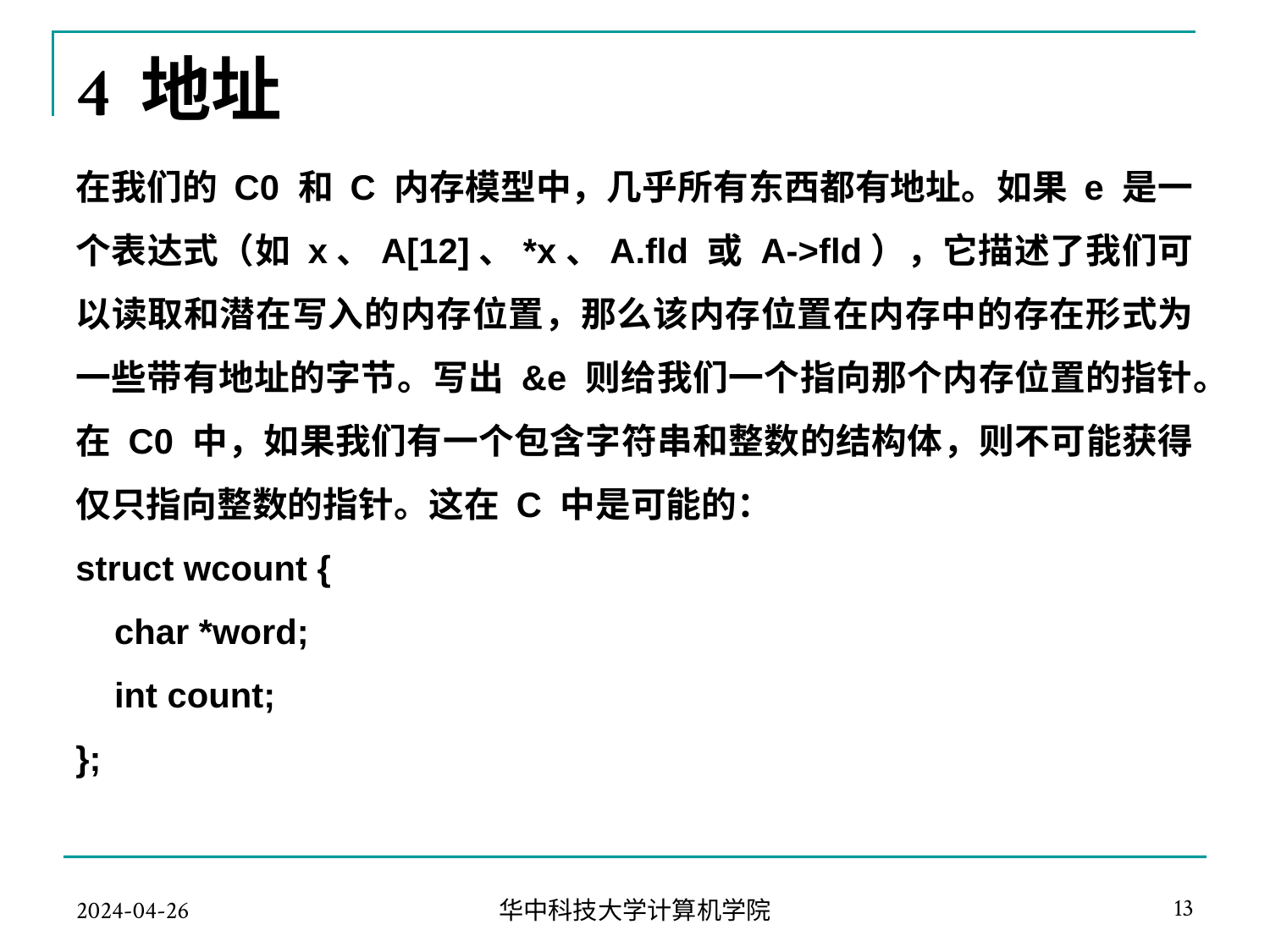

# 4 地址
在我们的 C0 和 C 内存模型中，几乎所有东西都有地址。如果 e 是一个表达式（如 x、A[12]、*x、A.fld 或 A->fld），它描述了我们可以读取和潜在写入的内存位置，那么该内存位置在内存中的存在形式为一些带有地址的字节。写出 &e 则给我们一个指向那个内存位置的指针。在 C0 中，如果我们有一个包含字符串和整数的结构体，则不可能获得仅只指向整数的指针。这在 C 中是可能的：
struct wcount {
    char *word;
    int count;
};
2024-04-26
13
华中科技大学计算机学院